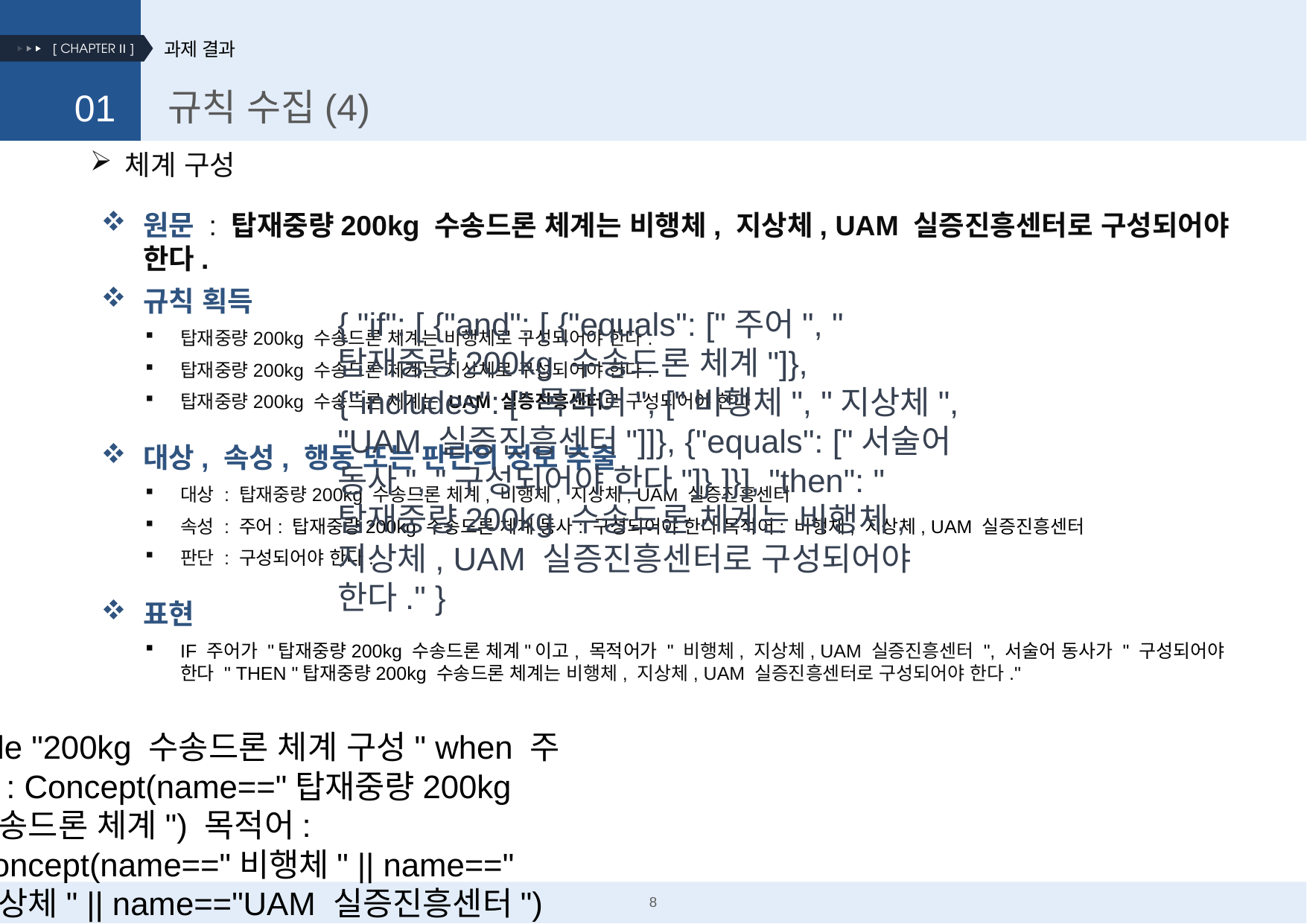

규칙 수집(4)
01
체계 구성
원문 : 탑재중량200kg 수송드론 체계는 비행체, 지상체, UAM 실증진흥센터로 구성되어야 한다.
규칙 획득
탑재중량200kg 수송드론 체계는 비행체로 구성되어야 한다.
탑재중량200kg 수송드론 체계는 지상체로 구성되어야 한다.
탑재중량200kg 수송드론 체계는 UAM 실증진흥센터로 구성되어야 한다.
대상, 속성, 행동 또는 판단의 정보 추출
대상 : 탑재중량200kg 수송드론 체계, 비행체, 지상체, UAM 실증진흥센터
속성 : 주어: 탑재중량200kg 수송드론 체계 동사: 구성되어야 한다 목적어: 비행체, 지상체, UAM 실증진흥센터
판단 : 구성되어야 한다.
표현
IF 주어가 "탑재중량200kg 수송드론 체계"이고, 목적어가 " 비행체, 지상체, UAM 실증진흥센터 ", 서술어 동사가 " 구성되어야 한다 " THEN "탑재중량200kg 수송드론 체계는 비행체, 지상체, UAM 실증진흥센터로 구성되어야 한다."
{ "if": [ {"and": [ {"equals": ["주어", "탑재중량200kg 수송드론 체계"]}, {"includes": ["목적어", ["비행체", "지상체", "UAM 실증진흥센터"]]}, {"equals": ["서술어 동사", "구성되어야 한다"]} ]}], "then": "탑재중량200kg 수송드론 체계는 비행체, 지상체, UAM 실증진흥센터로 구성되어야 한다." }
rule "200kg 수송드론 체계 구성" when 주어: Concept(name=="탑재중량200kg 수송드론 체계") 목적어: Concept(name=="비행체" || name=="지상체" || name=="UAM 실증진흥센터") 서술어: Verb(name=="구성되어야 한다") then action: create_relationship(주어, 서술어, 목적어) message: print(주어.name + "는(은) " + 목적어.name + "로 구성되어야 합니다.") end